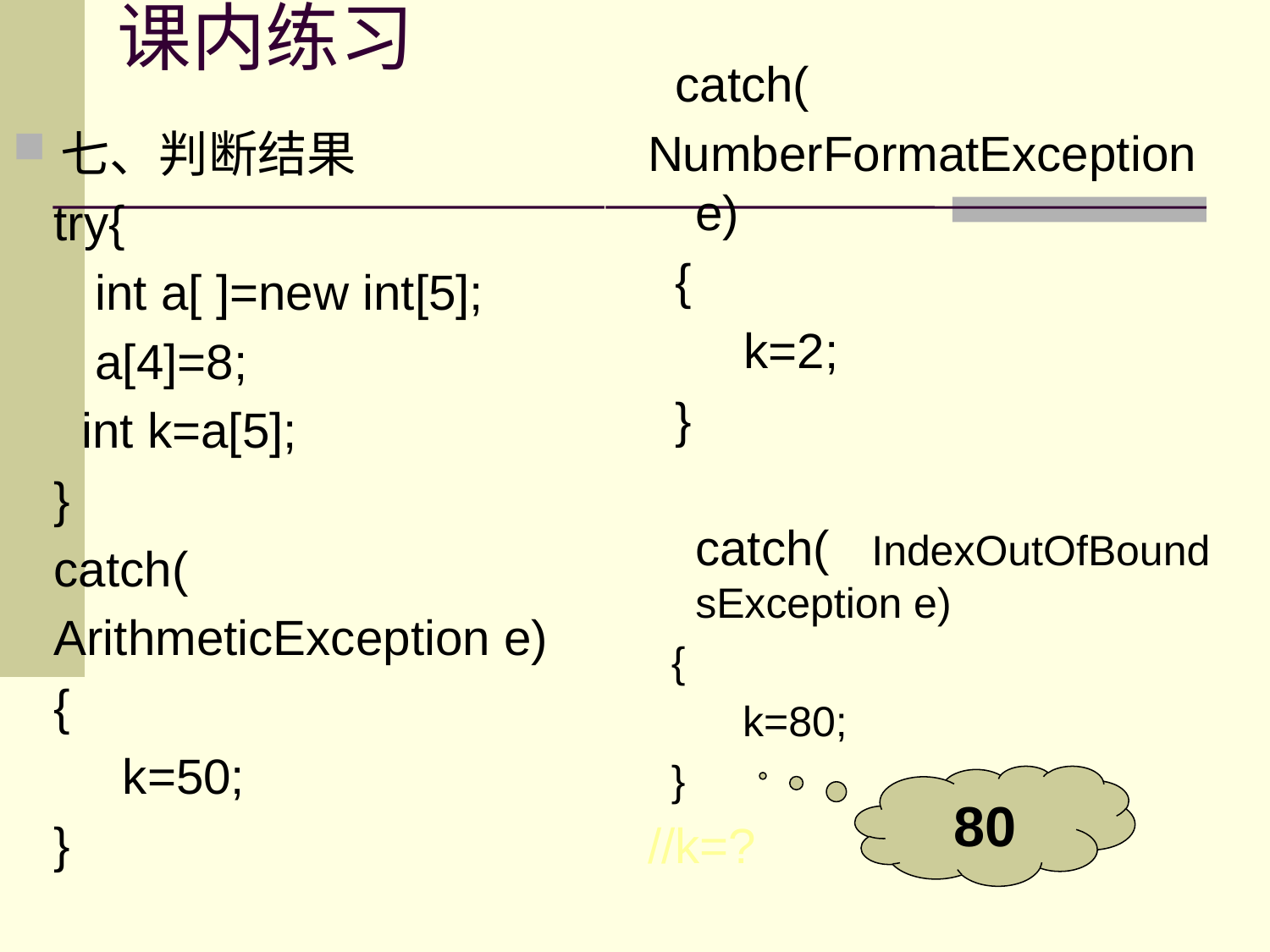

# 课内练习
  catch(
NumberFormatException e)
  {
       k=2;
  }
  catch(   IndexOutOfBoundsException e)
  {
        k=80;
  }
//k=?
七、判断结果
   try{
      int a[ ]=new int[5];
      a[4]=8;
     int k=a[5];
   }
   catch(
   ArithmeticException e)
   {
        k=50;
   }

80